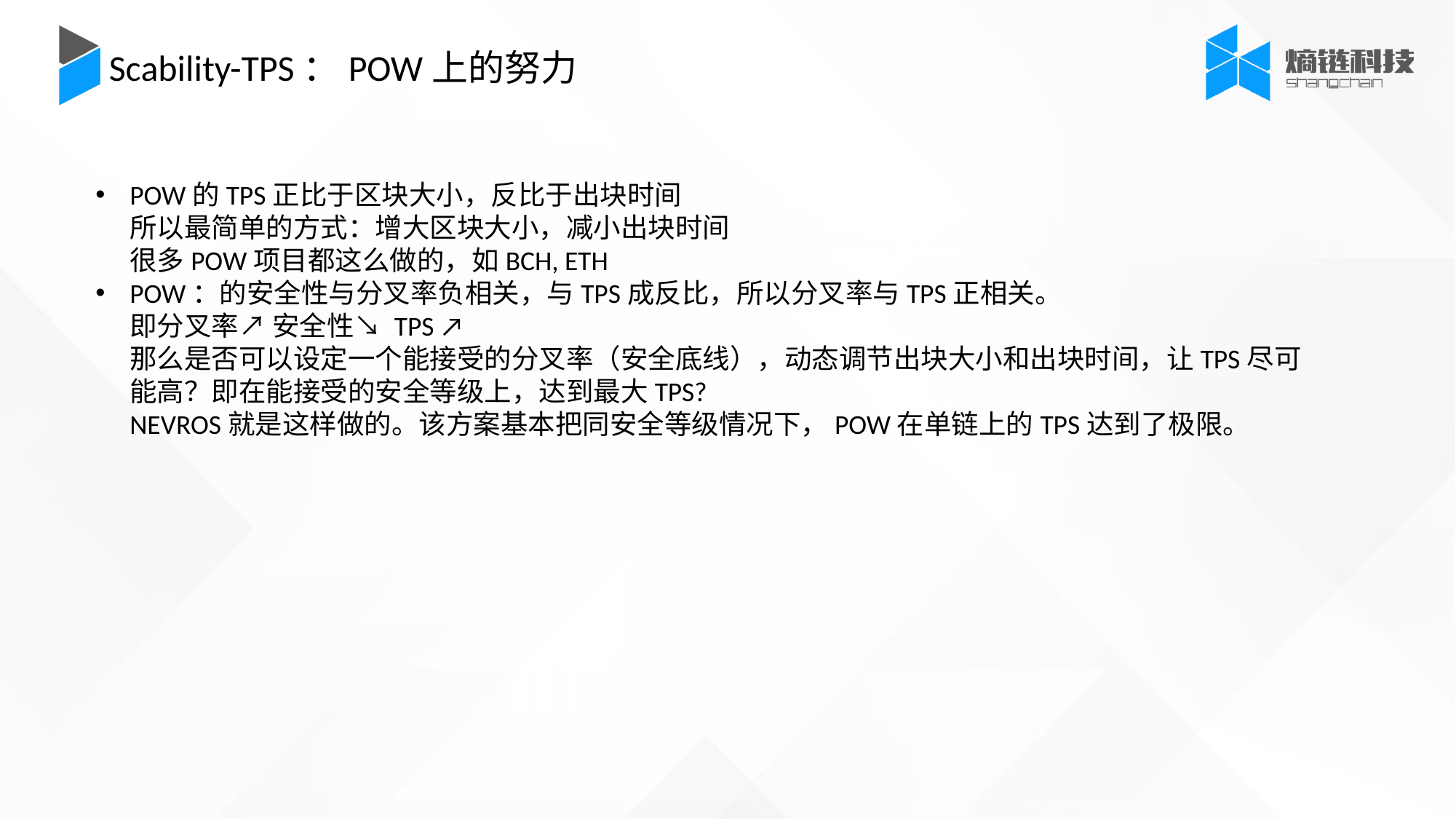

Scability-TPS：POW上的努力
POW的TPS正比于区块大小，反比于出块时间
所以最简单的方式：增大区块大小，减小出块时间
很多POW项目都这么做的，如BCH, ETH
POW：的安全性与分叉率负相关，与TPS成反比，所以分叉率与TPS正相关。
即分叉率↗ 安全性↘ TPS ↗
那么是否可以设定一个能接受的分叉率（安全底线），动态调节出块大小和出块时间，让TPS尽可能高？即在能接受的安全等级上，达到最大TPS?
NEVROS就是这样做的。该方案基本把同安全等级情况下，POW在单链上的TPS达到了极限。